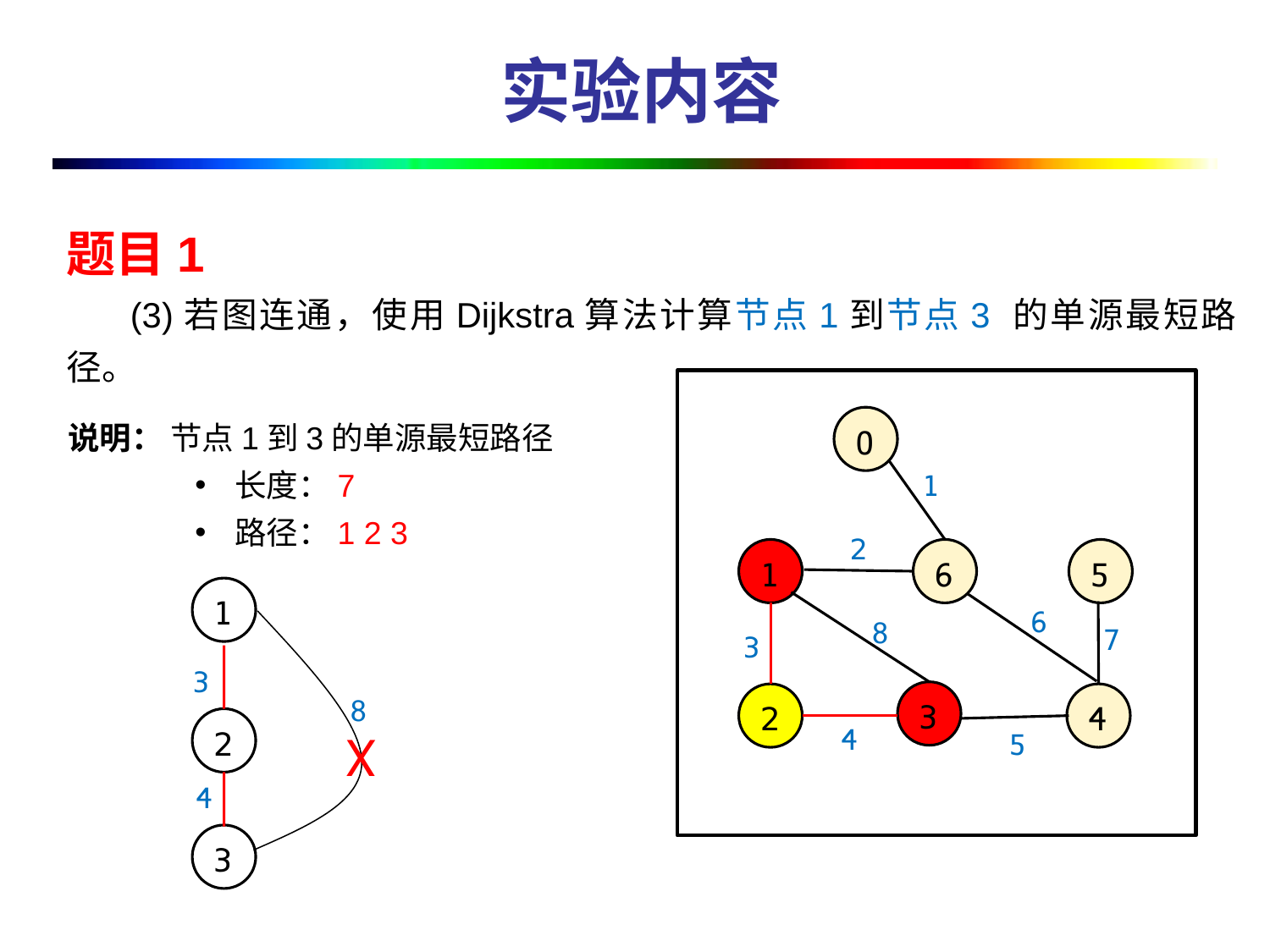

# 实验内容
题目1
(3)若图连通，使用Dijkstra算法计算节点1到节点3 的单源最短路径。

说明： 节点1到3的单源最短路径
长度：7
路径：1 2 3

0
1
2
1
6
5
1
6
8

7
3
3
3
2
4
8
2
4
5
X
4
3